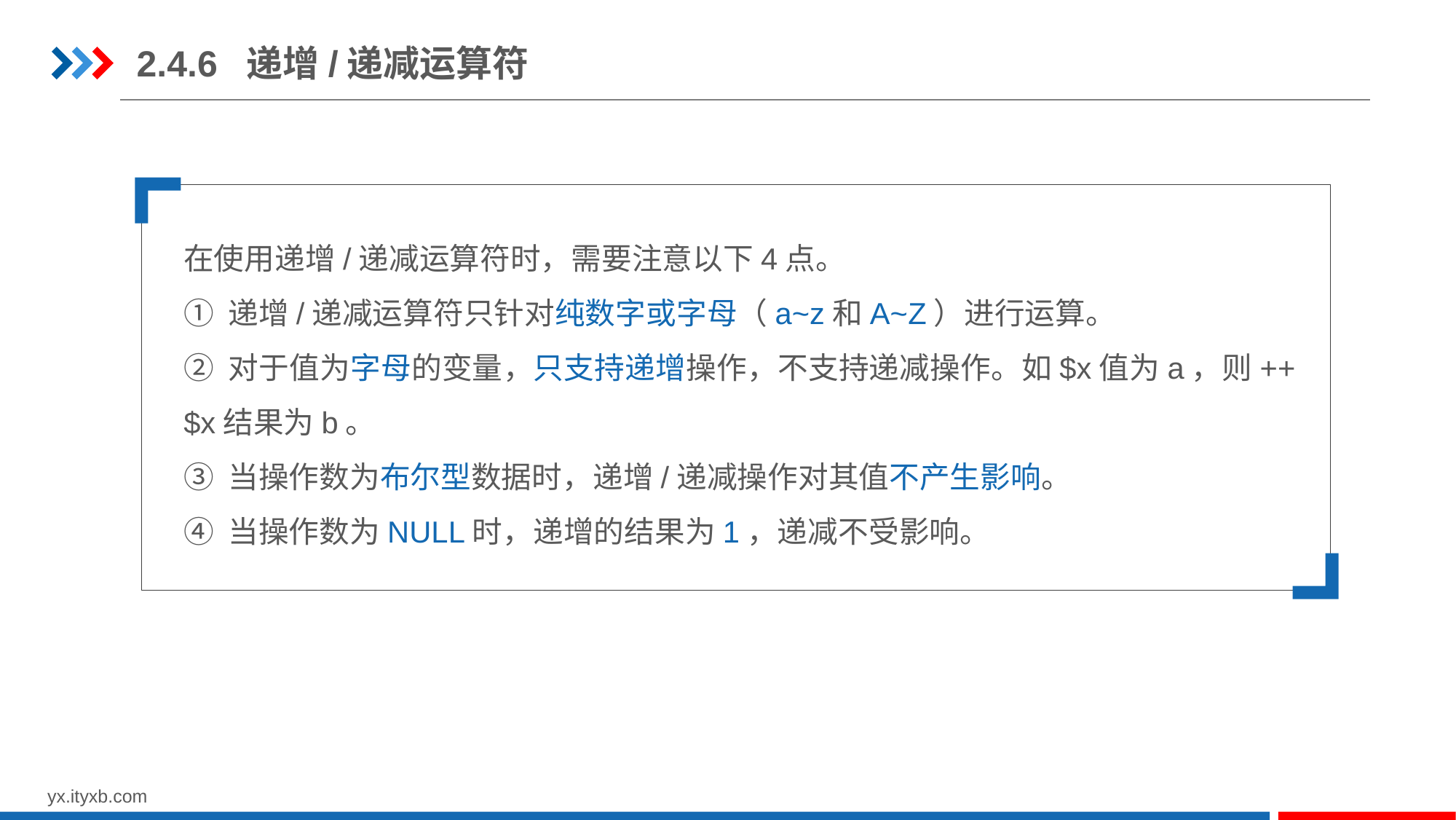

2.4.6  递增/递减运算符

在使用递增/递减运算符时，需要注意以下4点。
① 递增/递减运算符只针对纯数字或字母（a~z和A~Z）进行运算。
② 对于值为字母的变量，只支持递增操作，不支持递减操作。如$x值为a，则++$x结果为b。
③ 当操作数为布尔型数据时，递增/递减操作对其值不产生影响。
④ 当操作数为NULL时，递增的结果为1，递减不受影响。